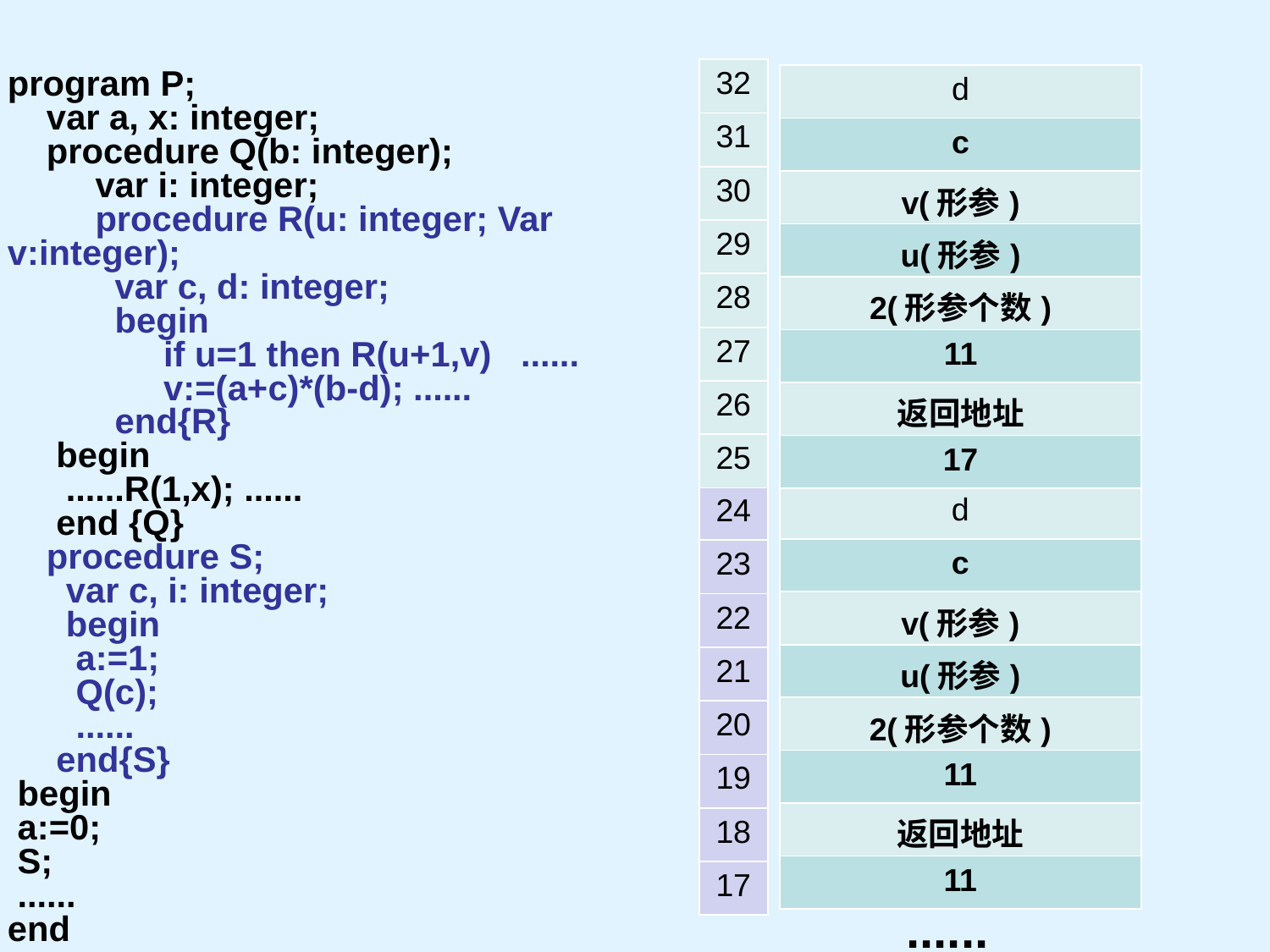

| 32 |
| --- |
| 31 |
| 30 |
| 29 |
| 28 |
| 27 |
| 26 |
| 25 |
program P;
    var a, x: integer;
    procedure Q(b: integer);
         var i: integer;
         procedure R(u: integer; Var v:integer);
           var c, d: integer;
           begin
                if u=1 then R(u+1,v)   ......
                v:=(a+c)*(b-d); ......
           end{R}
     begin
      ......R(1,x); ......
     end {Q}
    procedure S;
      var c, i: integer;
      begin
       a:=1;
       Q(c);
       ......
     end{S}
 begin
 a:=0;
 S;
 ......
end
| d |
| --- |
| c |
| v(形参) |
| u(形参) |
| 2(形参个数) |
| 11 |
| 返回地址 |
| 17 |
| d |
| --- |
| c |
| v(形参) |
| u(形参) |
| 2(形参个数) |
| 11 |
| 返回地址 |
| 11 |
| 24 |
| --- |
| 23 |
| 22 |
| 21 |
| 20 |
| 19 |
| 18 |
| 17 |
......